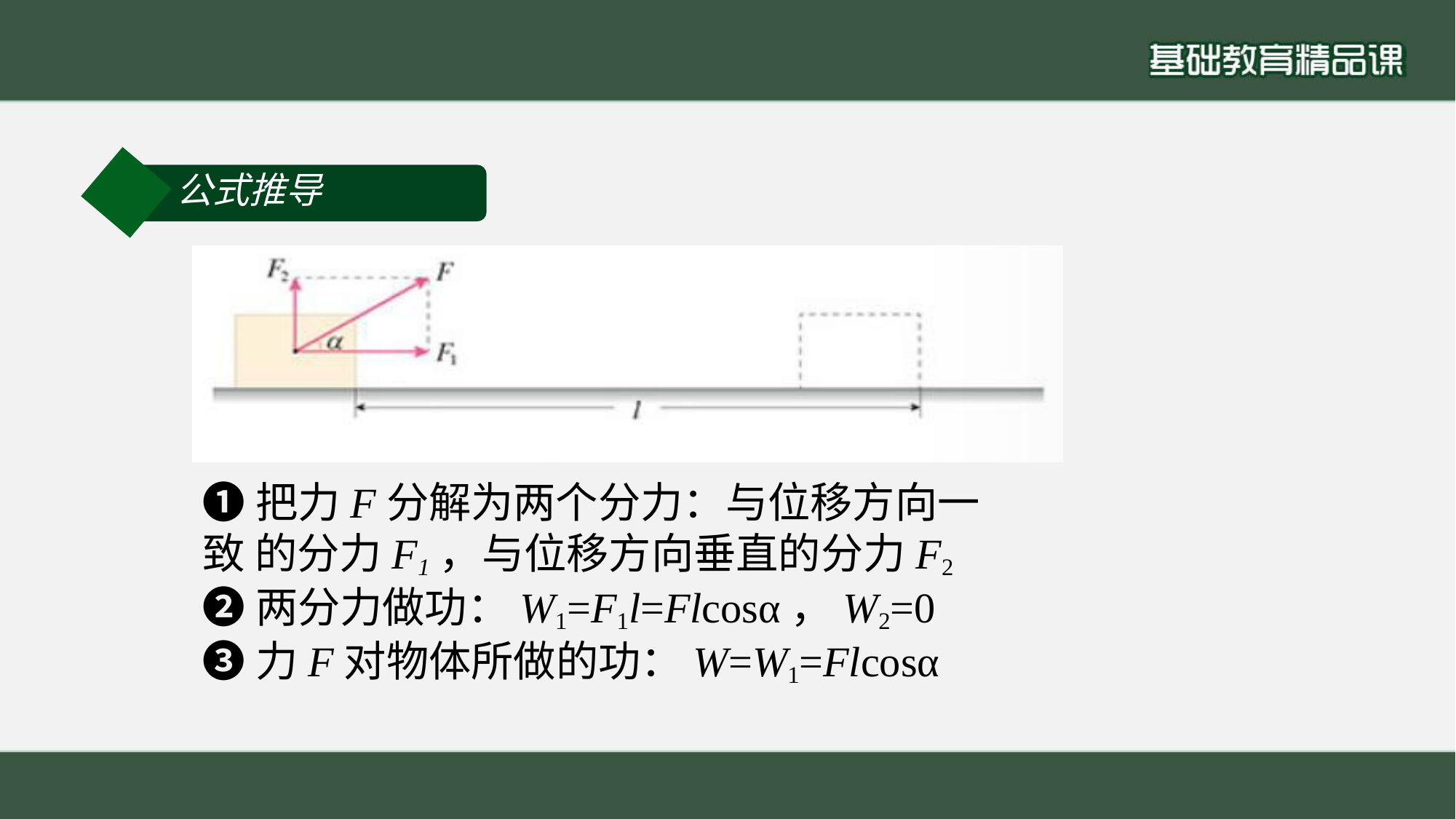

# 公式推导

❶把力F分解为两个分力：与位移方向一致 的分力F1，与位移方向垂直的分力F2
❷两分力做功：W1=F1l=Flcosα，W2=0
❸力F对物体所做的功：W=W1=Flcosα